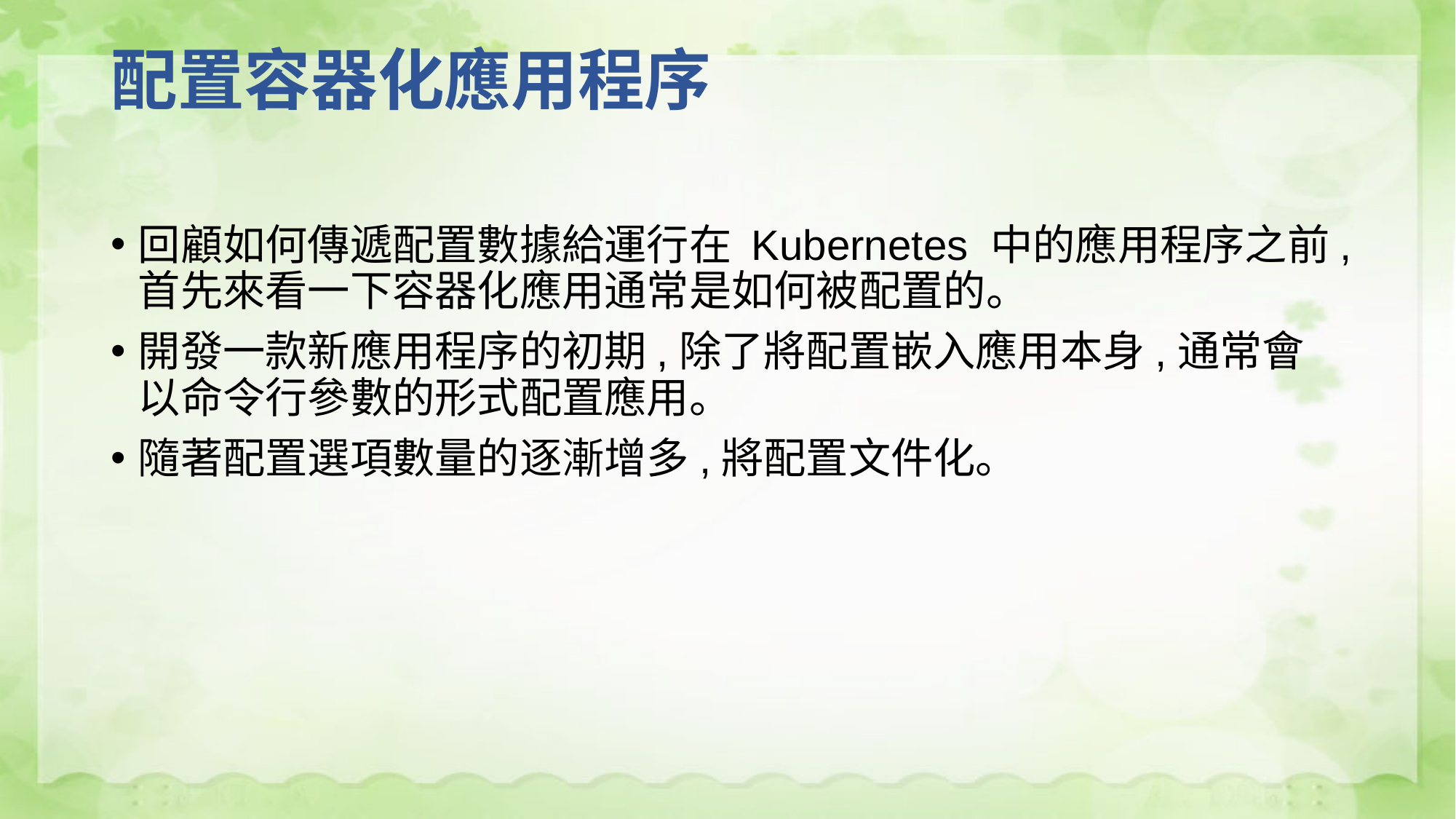

# 配置容器化應用程序
回顧如何傳遞配置數據給運行在 Kubernetes 中的應用程序之前,首先來看一下容器化應用通常是如何被配置的。
開發一款新應用程序的初期,除了將配置嵌入應用本身,通常會以命令行參數的形式配置應用。
隨著配置選項數量的逐漸增多,將配置文件化。